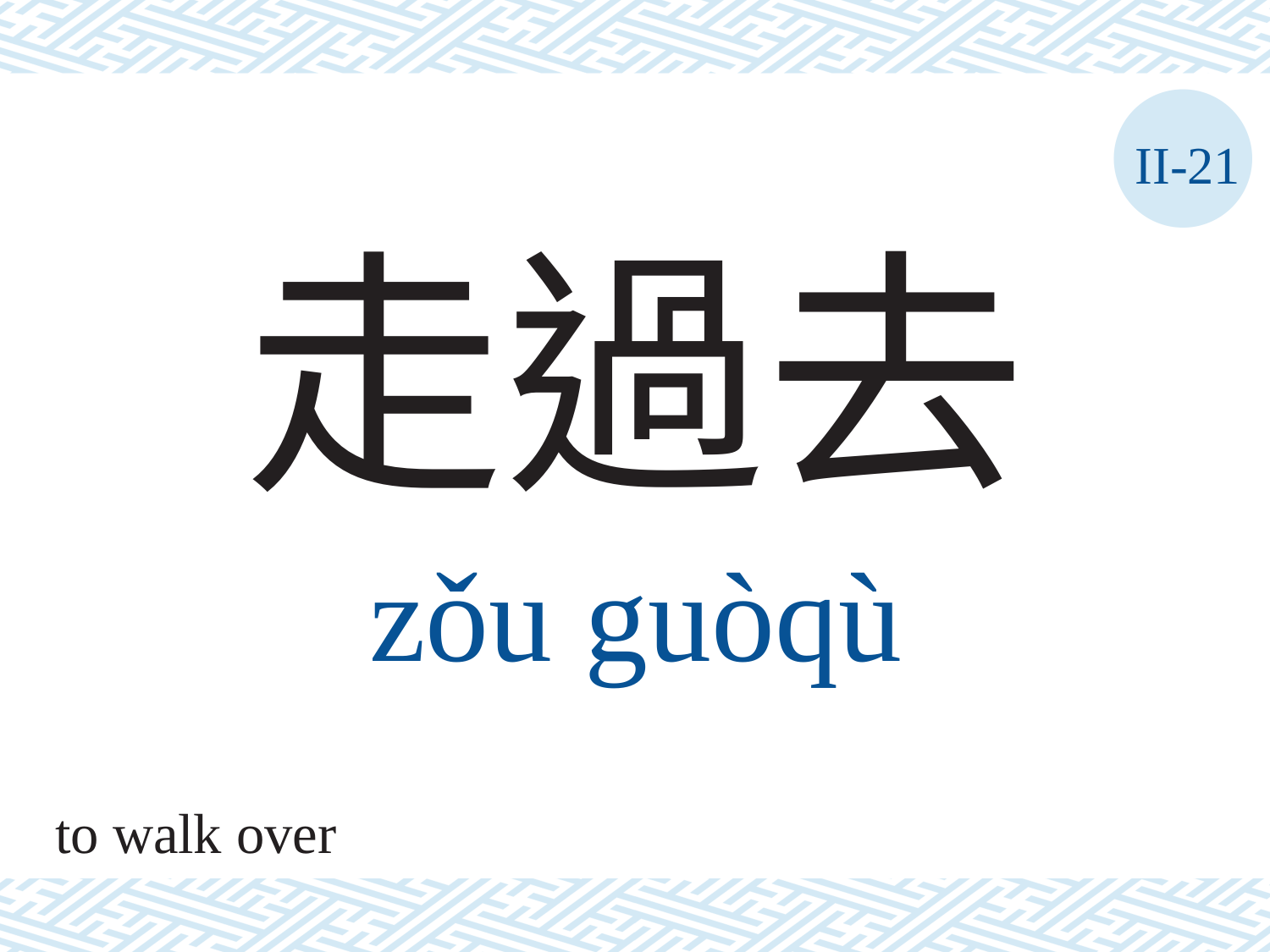

II-21
走過去
zǒu	guòqù
to walk over